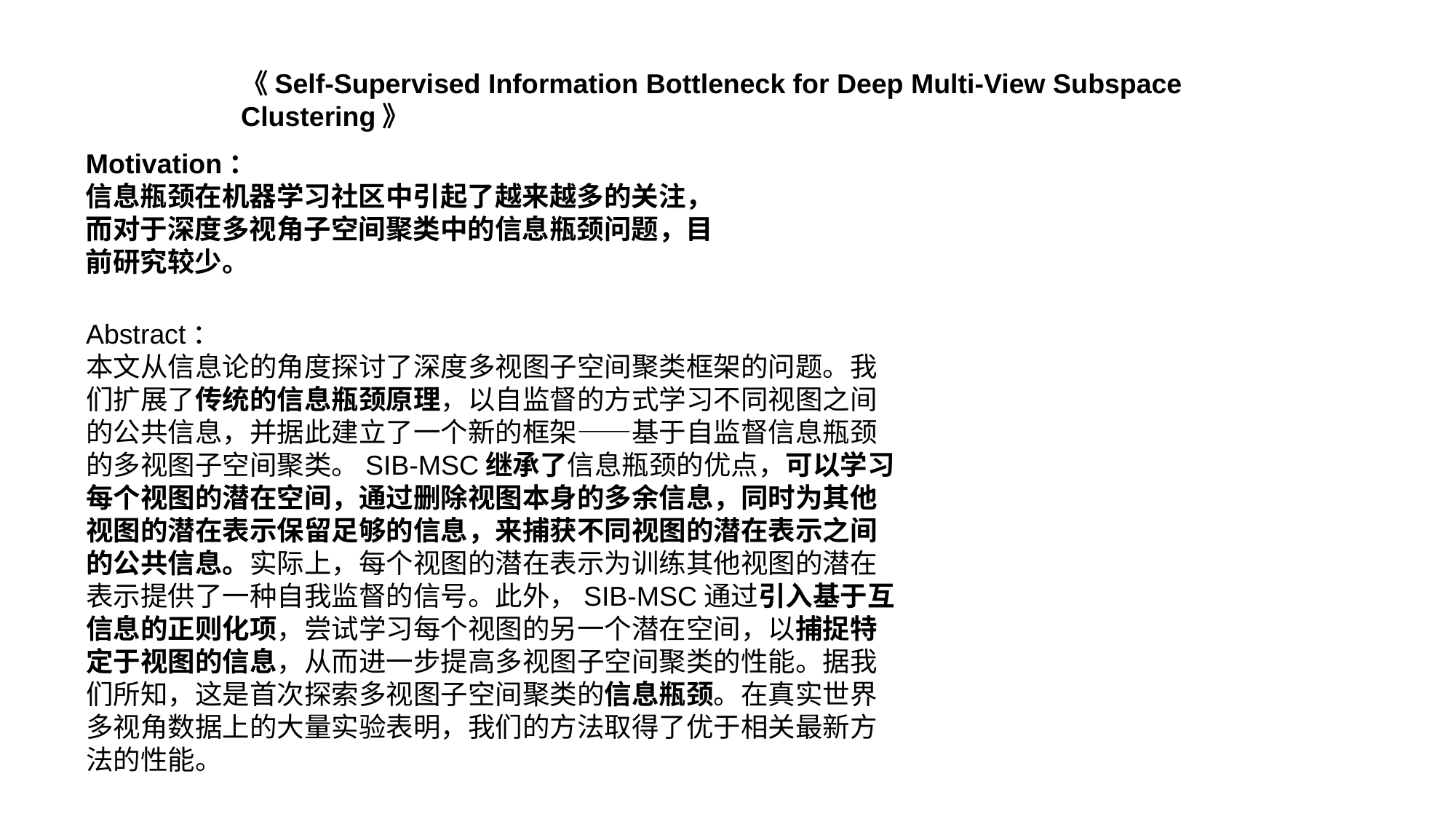

《Self-Supervised Information Bottleneck for Deep Multi-View Subspace Clustering》
Motivation：
信息瓶颈在机器学习社区中引起了越来越多的关注，而对于深度多视角子空间聚类中的信息瓶颈问题，目前研究较少。

Abstract：
本文从信息论的角度探讨了深度多视图子空间聚类框架的问题。我们扩展了传统的信息瓶颈原理，以自监督的方式学习不同视图之间的公共信息，并据此建立了一个新的框架——基于自监督信息瓶颈的多视图子空间聚类。SIB-MSC继承了信息瓶颈的优点，可以学习每个视图的潜在空间，通过删除视图本身的多余信息，同时为其他视图的潜在表示保留足够的信息，来捕获不同视图的潜在表示之间的公共信息。实际上，每个视图的潜在表示为训练其他视图的潜在表示提供了一种自我监督的信号。此外，SIB-MSC通过引入基于互信息的正则化项，尝试学习每个视图的另一个潜在空间，以捕捉特定于视图的信息，从而进一步提高多视图子空间聚类的性能。据我们所知，这是首次探索多视图子空间聚类的信息瓶颈。在真实世界多视角数据上的大量实验表明，我们的方法取得了优于相关最新方法的性能。